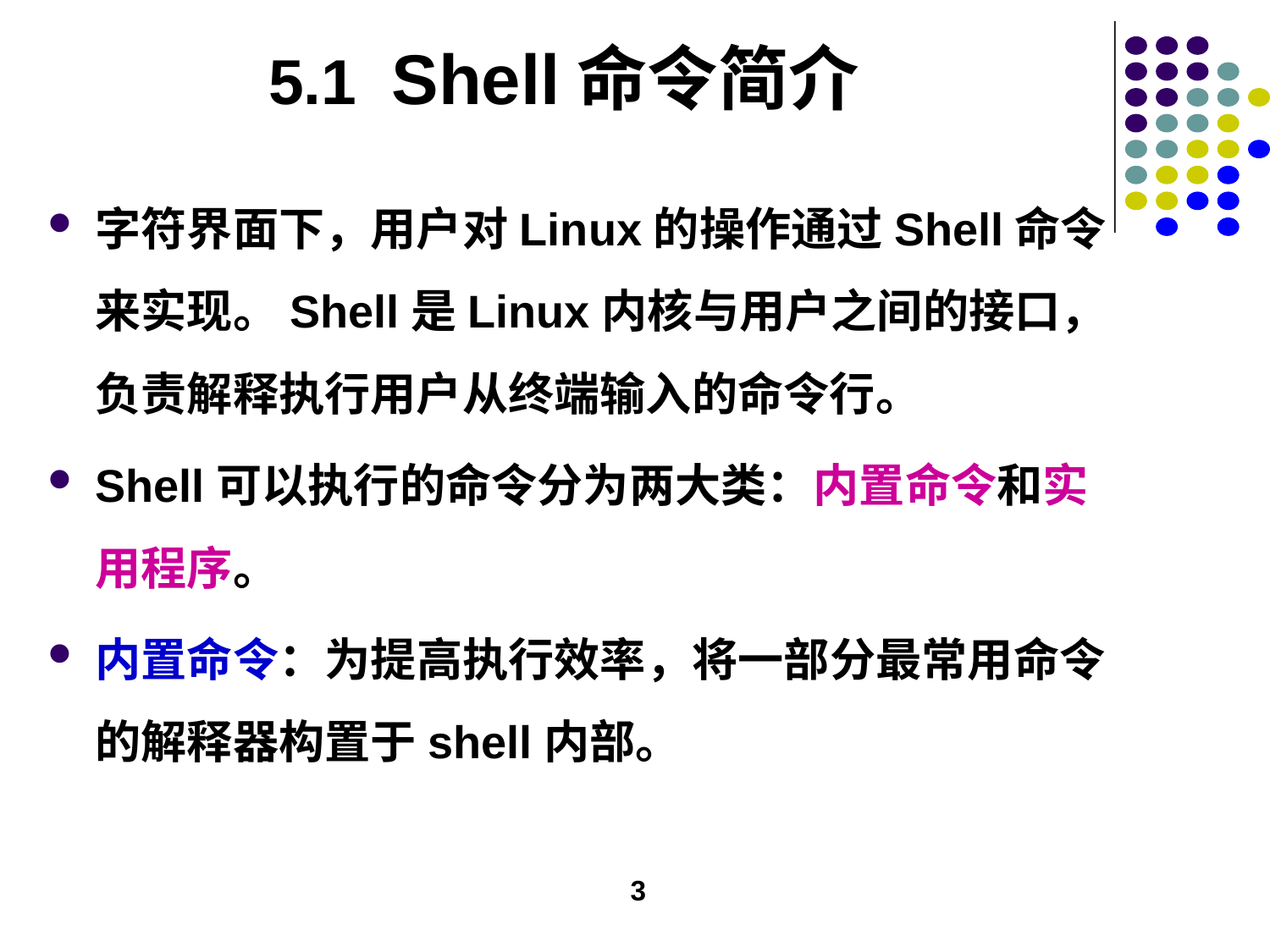

# 5.1  Shell命令简介
字符界面下，用户对Linux的操作通过Shell命令来实现。Shell是Linux内核与用户之间的接口，负责解释执行用户从终端输入的命令行。
Shell可以执行的命令分为两大类：内置命令和实用程序。
内置命令：为提高执行效率，将一部分最常用命令的解释器构置于shell内部。

3